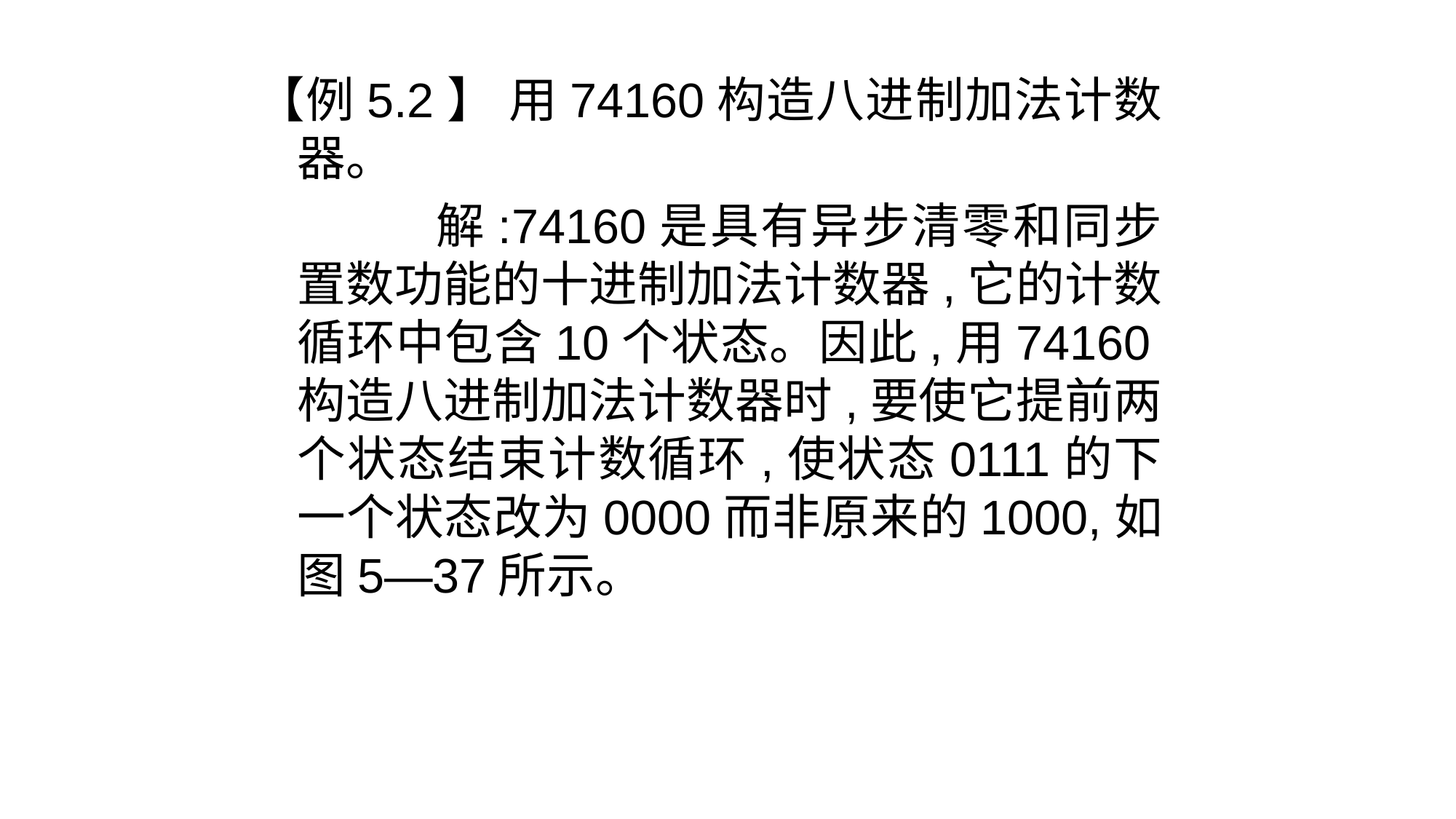

【例5.2】 用74160构造八进制加法计数器。
             解:74160是具有异步清零和同步置数功能的十进制加法计数器,它的计数循环中包含10个状态。因此,用74160构造八进制加法计数器时,要使它提前两个状态结束计数循环,使状态0111的下一个状态改为0000而非原来的1000,如图5―37所示。